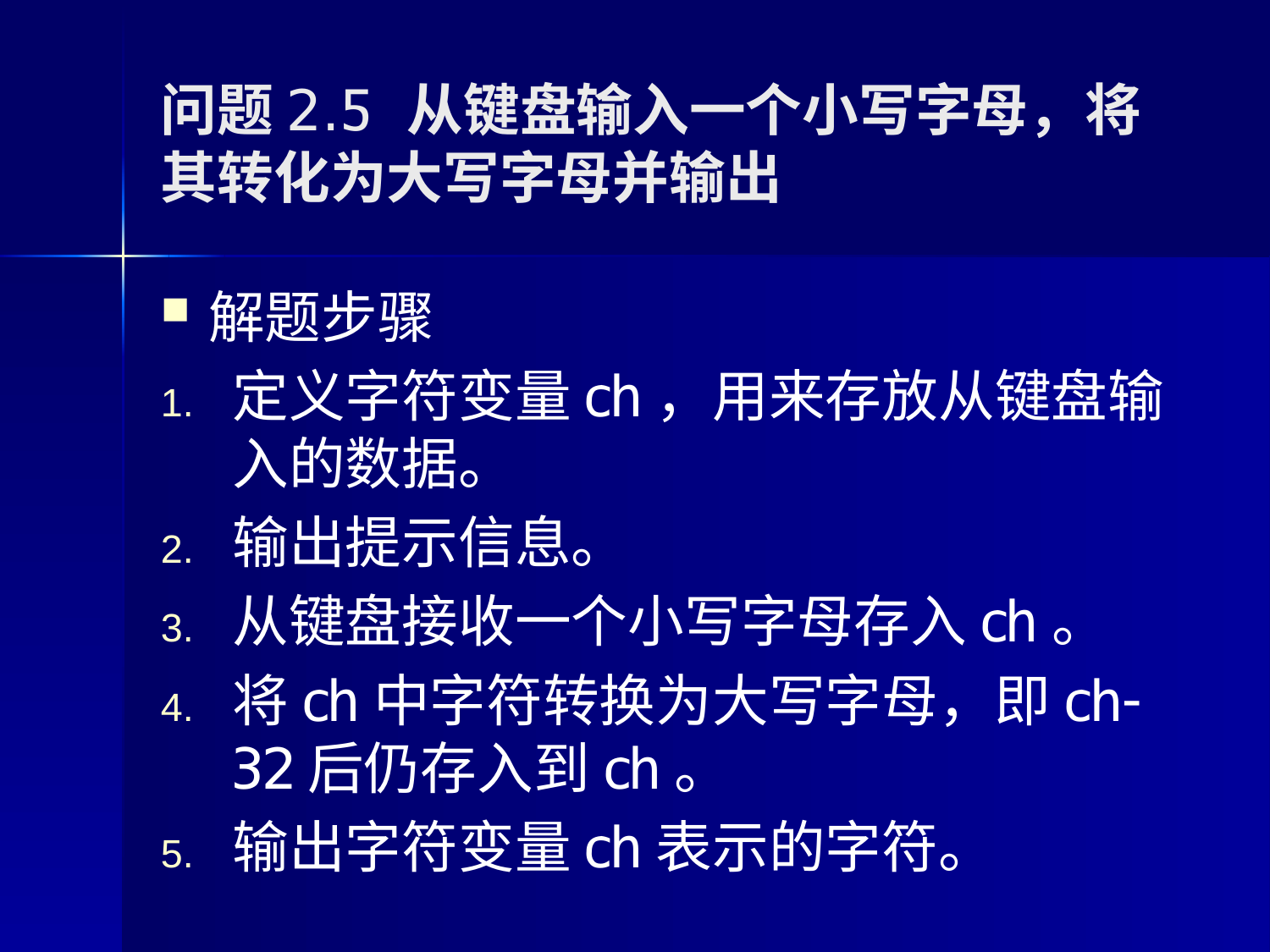

# 问题2.5 从键盘输入一个小写字母，将其转化为大写字母并输出
解题步骤
定义字符变量ch，用来存放从键盘输入的数据。
输出提示信息。
从键盘接收一个小写字母存入ch。
将ch中字符转换为大写字母，即ch-32后仍存入到ch。
输出字符变量ch表示的字符。